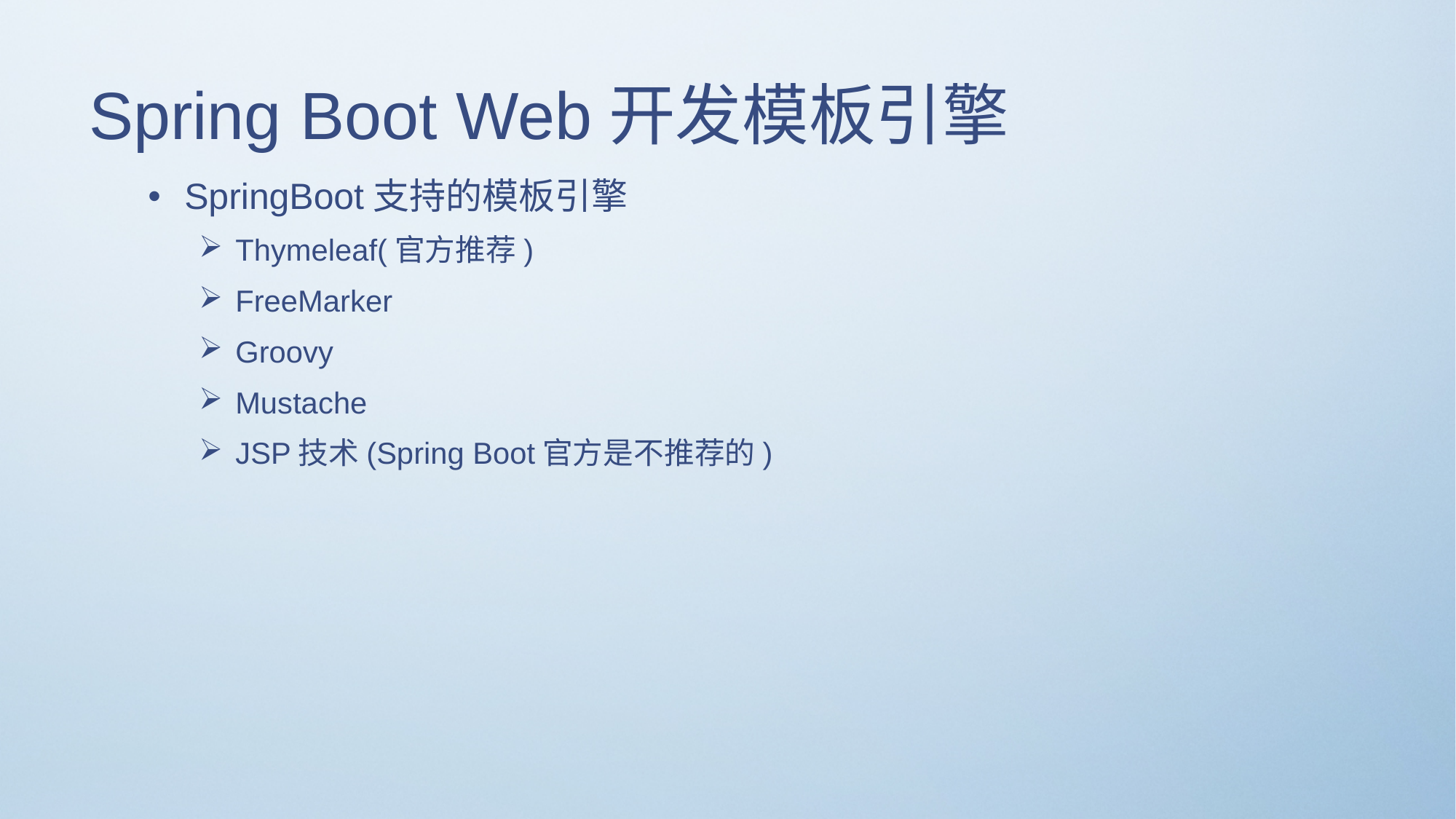

# Spring Boot Web开发模板引擎
SpringBoot支持的模板引擎
Thymeleaf(官方推荐)
FreeMarker
Groovy
Mustache
JSP技术(Spring Boot官方是不推荐的)